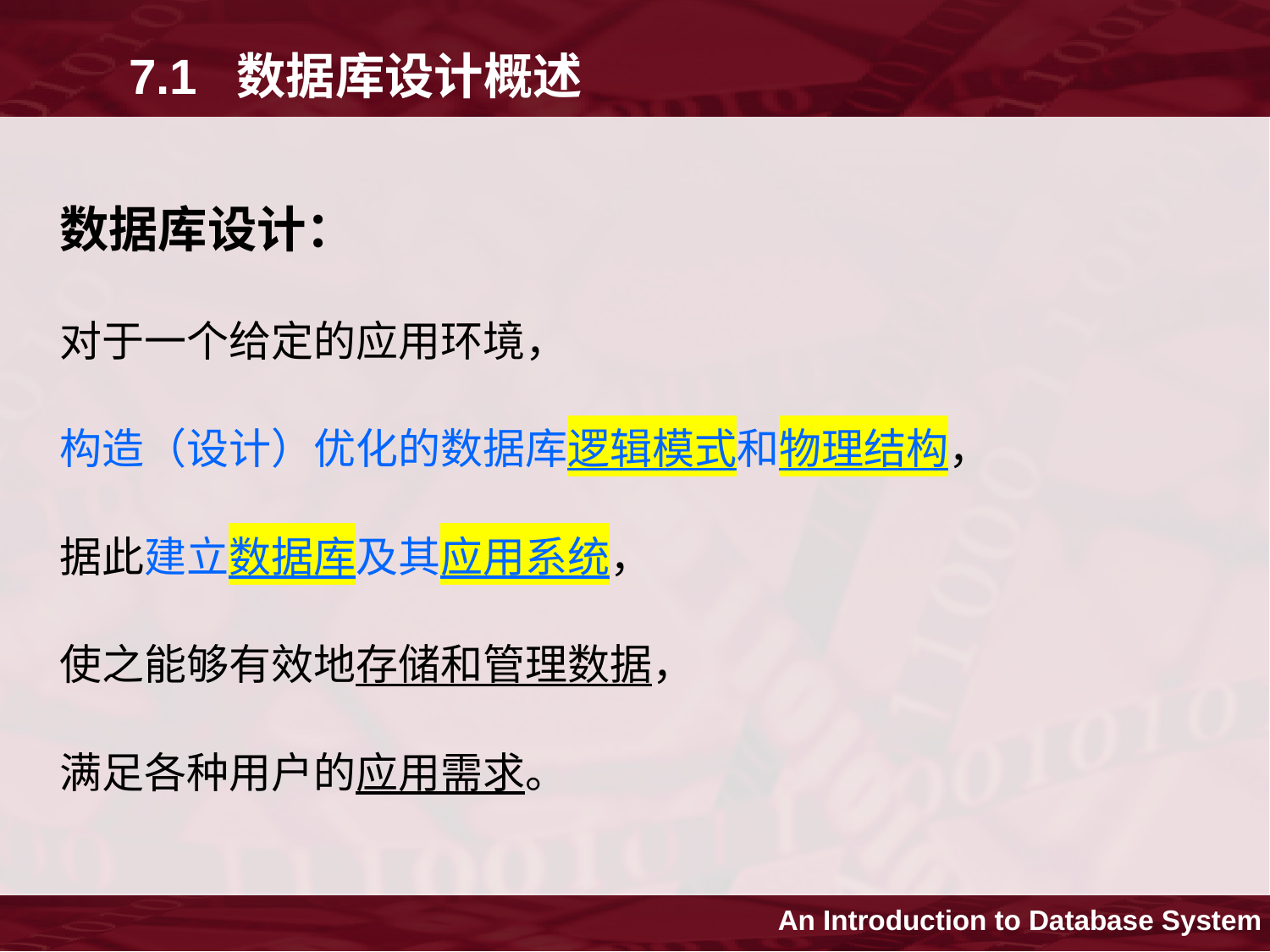

7.1  数据库设计概述
数据库设计：
对于一个给定的应用环境，
构造（设计）优化的数据库逻辑模式和物理结构，
据此建立数据库及其应用系统，
使之能够有效地存储和管理数据，
满足各种用户的应用需求。